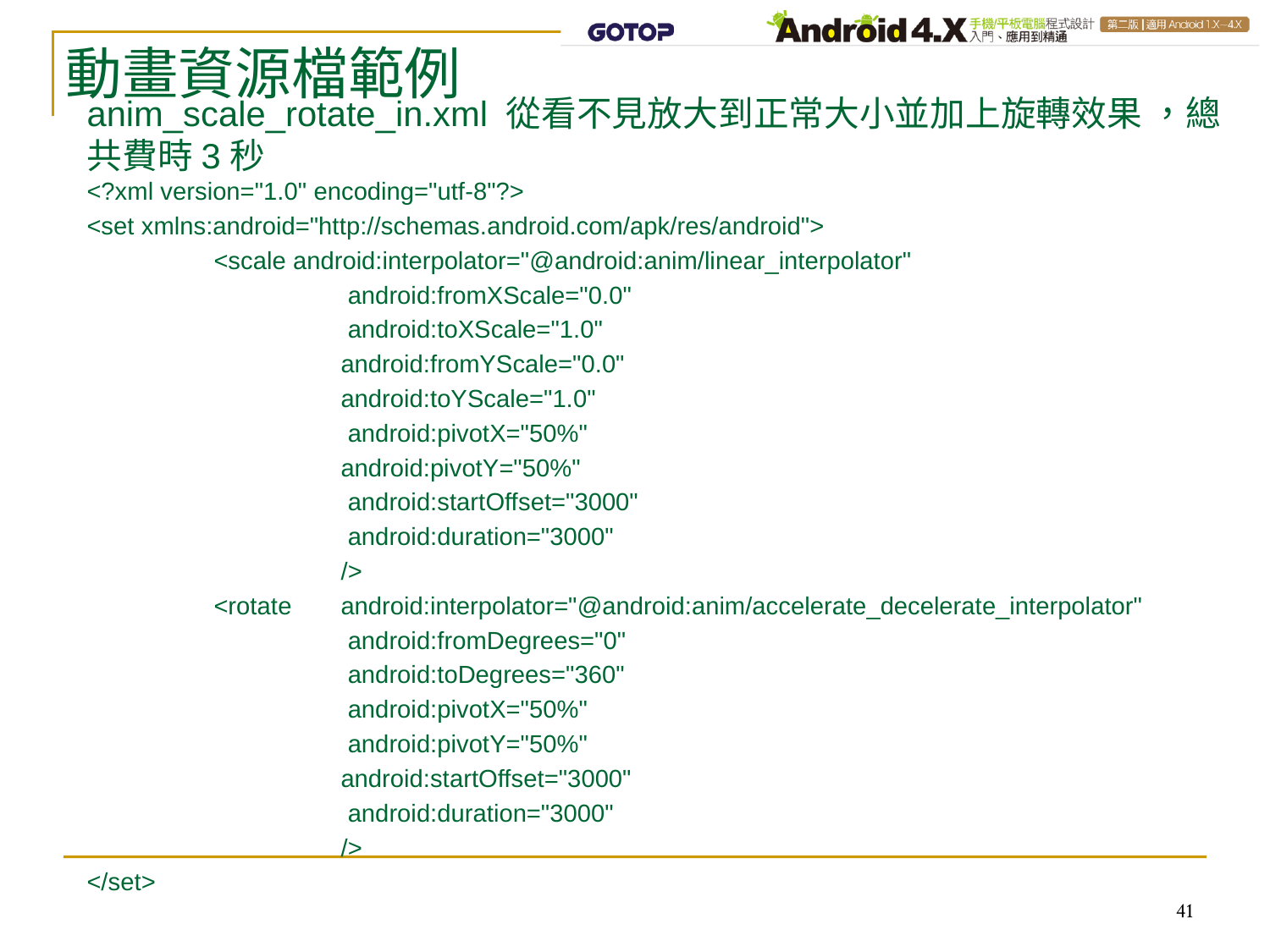

# 動畫資源檔範例
anim_scale_rotate_in.xml 從看不見放大到正常大小並加上旋轉效果 ，總共費時3秒
<?xml version="1.0" encoding="utf-8"?>
<set xmlns:android="http://schemas.android.com/apk/res/android">
	<scale android:interpolator="@android:anim/linear_interpolator"
         		 android:fromXScale="0.0"
         		 android:toXScale="1.0"
          		android:fromYScale="0.0"
          		android:toYScale="1.0"
         		 android:pivotX="50%"
          		android:pivotY="50%"
         		 android:startOffset="3000"
       		 android:duration="3000"
		/>
	<rotate	android:interpolator="@android:anim/accelerate_decelerate_interpolator"
       		 android:fromDegrees="0"
      		 android:toDegrees="360"
       		 android:pivotX="50%"
       		 android:pivotY="50%"
        		android:startOffset="3000"
      		 android:duration="3000"
		/>
</set>
41